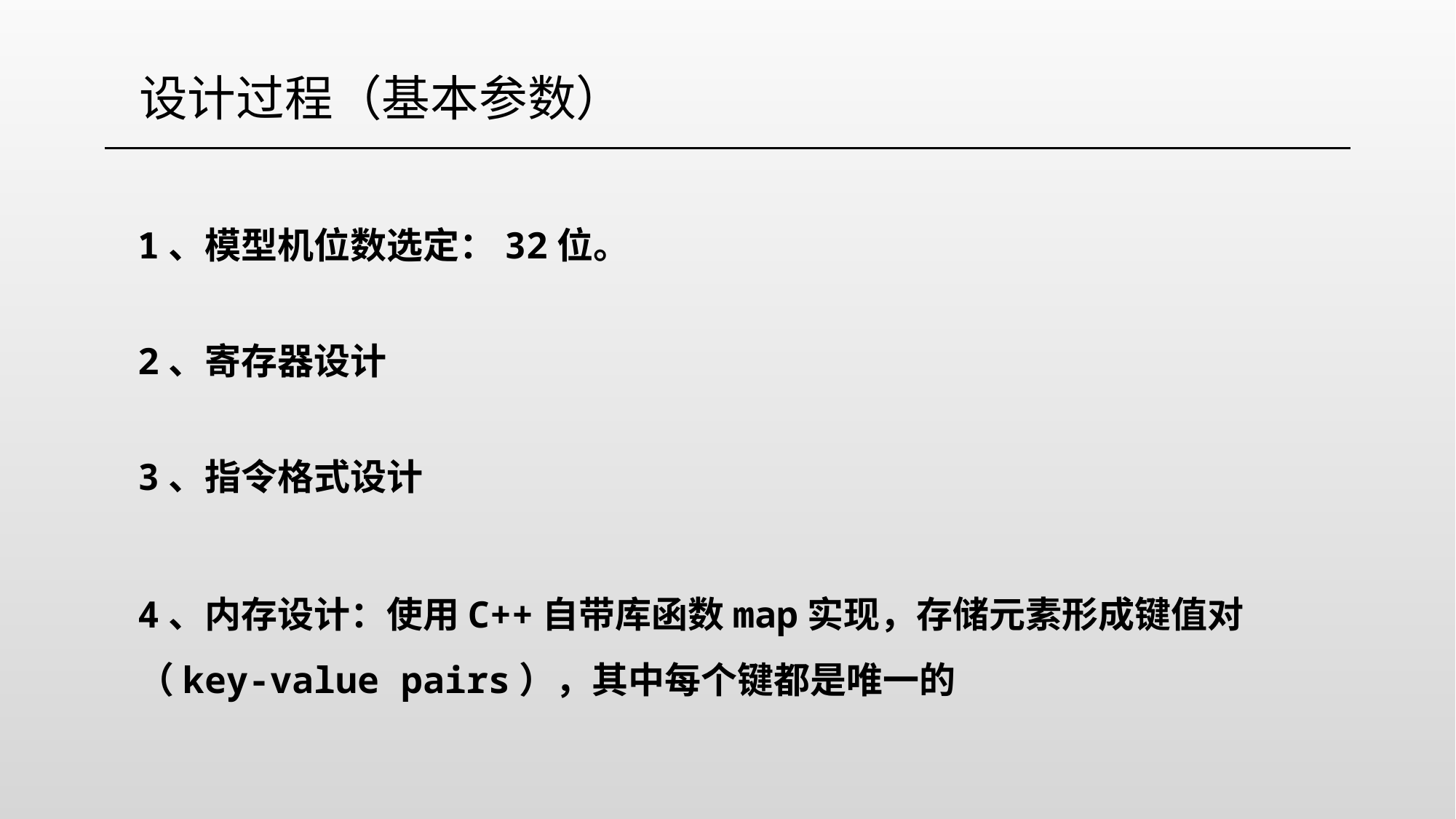

设计过程（基本参数）

1、模型机位数选定：32位。
2、寄存器设计
3、指令格式设计
4、内存设计：使用C++自带库函数map实现，存储元素形成键值对（key-value pairs），其中每个键都是唯一的